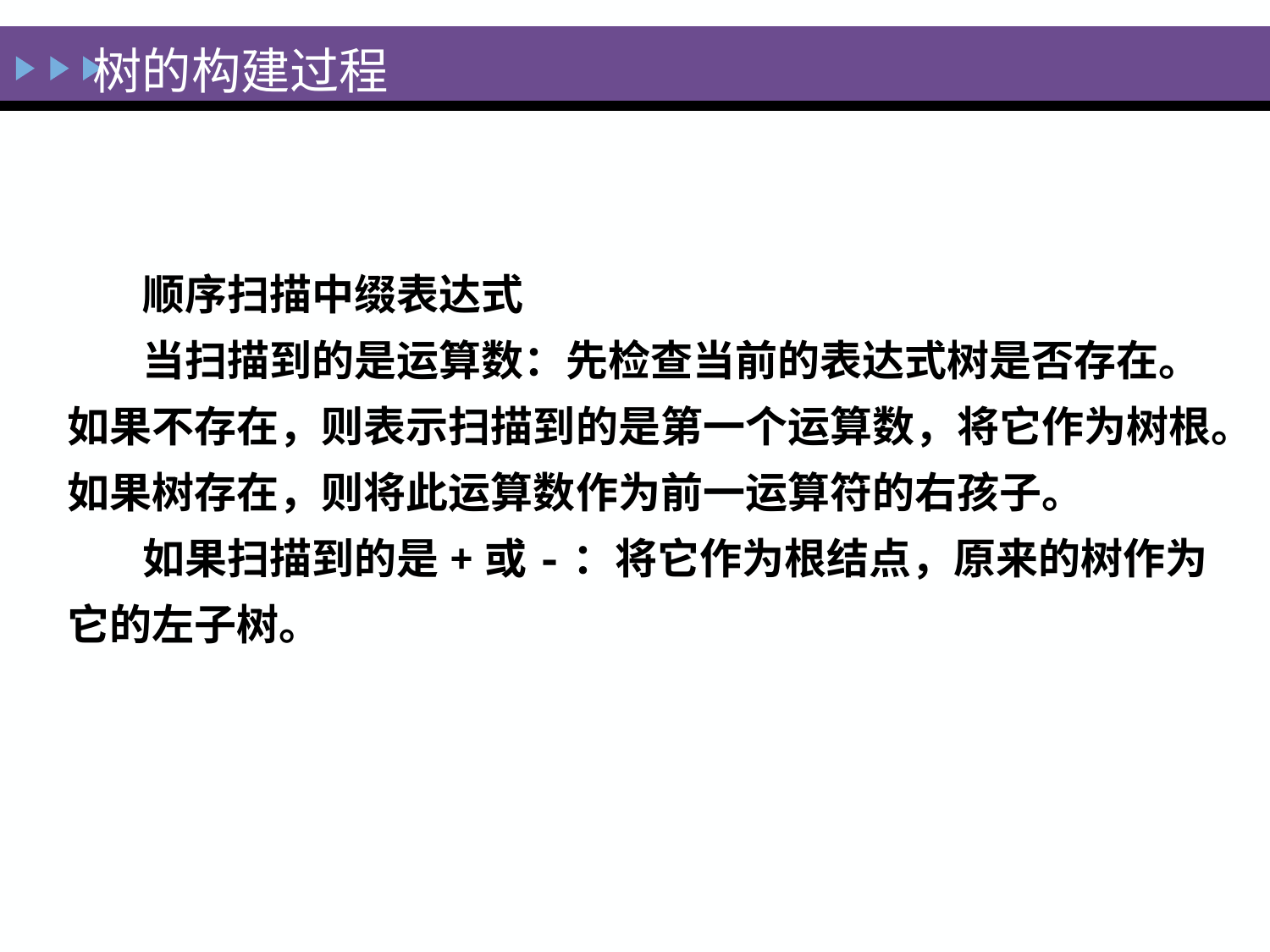

树的构建过程
# 构建过程总结
顺序扫描中缀表达式
当扫描到的是运算数：先检查当前的表达式树是否存在。如果不存在，则表示扫描到的是第一个运算数，将它作为树根。如果树存在，则将此运算数作为前一运算符的右孩子。
如果扫描到的是+或-：将它作为根结点，原来的树作为它的左子树。